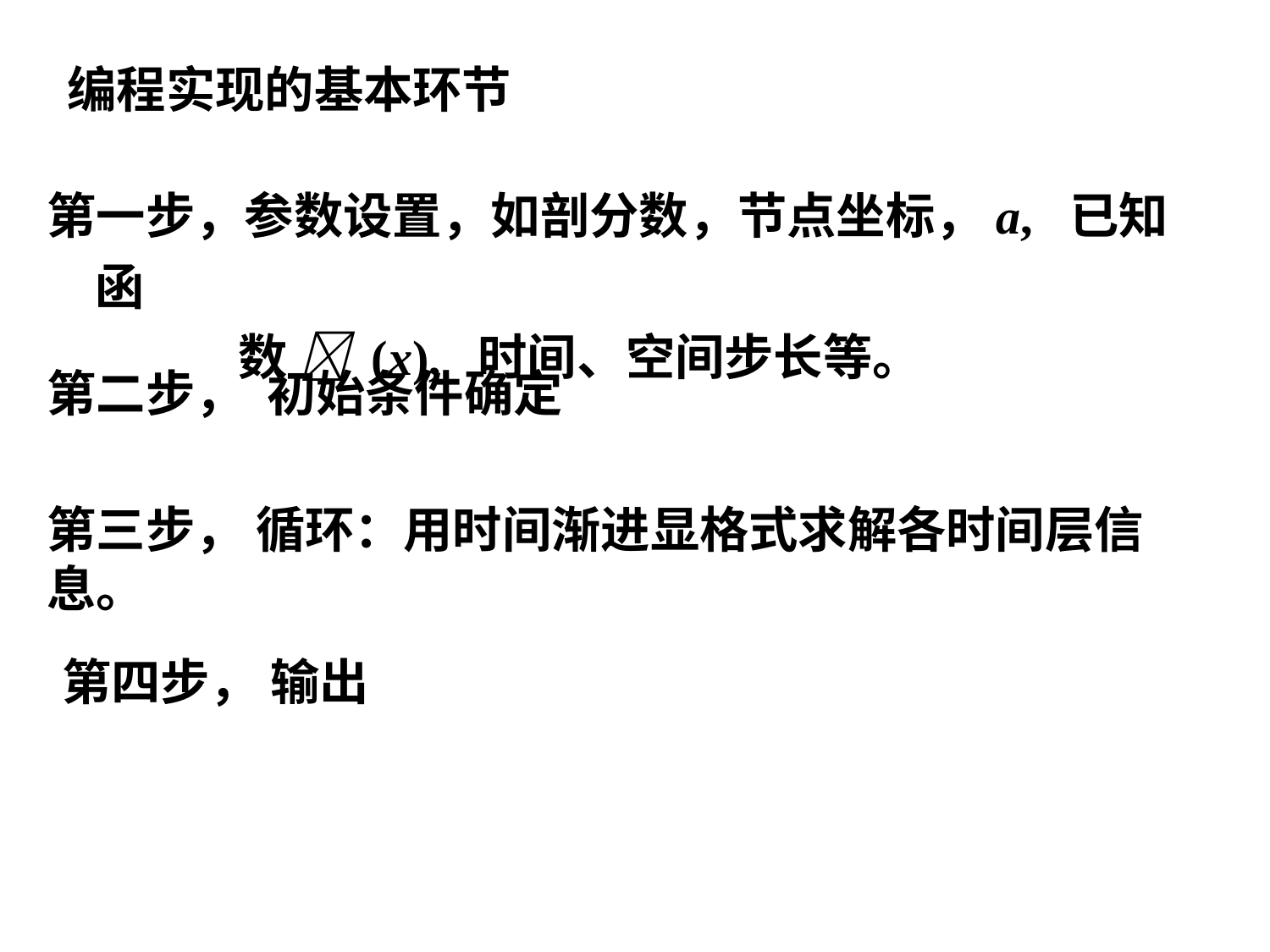

# 编程实现的基本环节
第一步，参数设置，如剖分数，节点坐标，a,  已知函
                数 ϕ (x),  时间、空间步长等。
第二步，  初始条件确定
第三步， 循环：用时间渐进显格式求解各时间层信息。
第四步， 输出